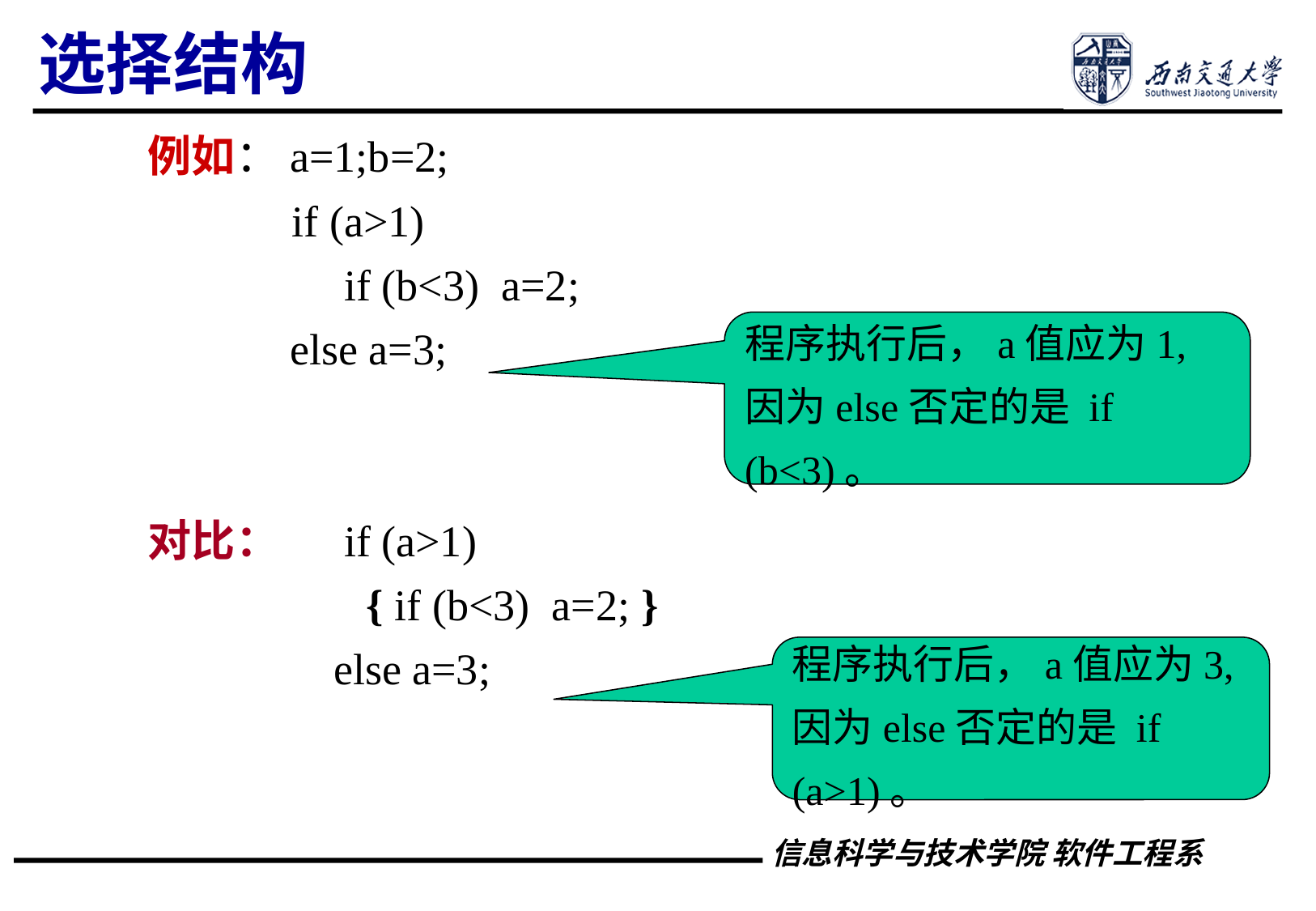

选择结构
例如：a=1;b=2;
        　if (a>1)
　　　　 if (b<3)  a=2;
             else a=3;

对比：　 if (a>1)
                    { if (b<3)  a=2; }
                 else a=3;
程序执行后，a值应为1,因为else否定的是 if (b<3)。
程序执行后，a值应为3,因为else否定的是 if (a>1)。